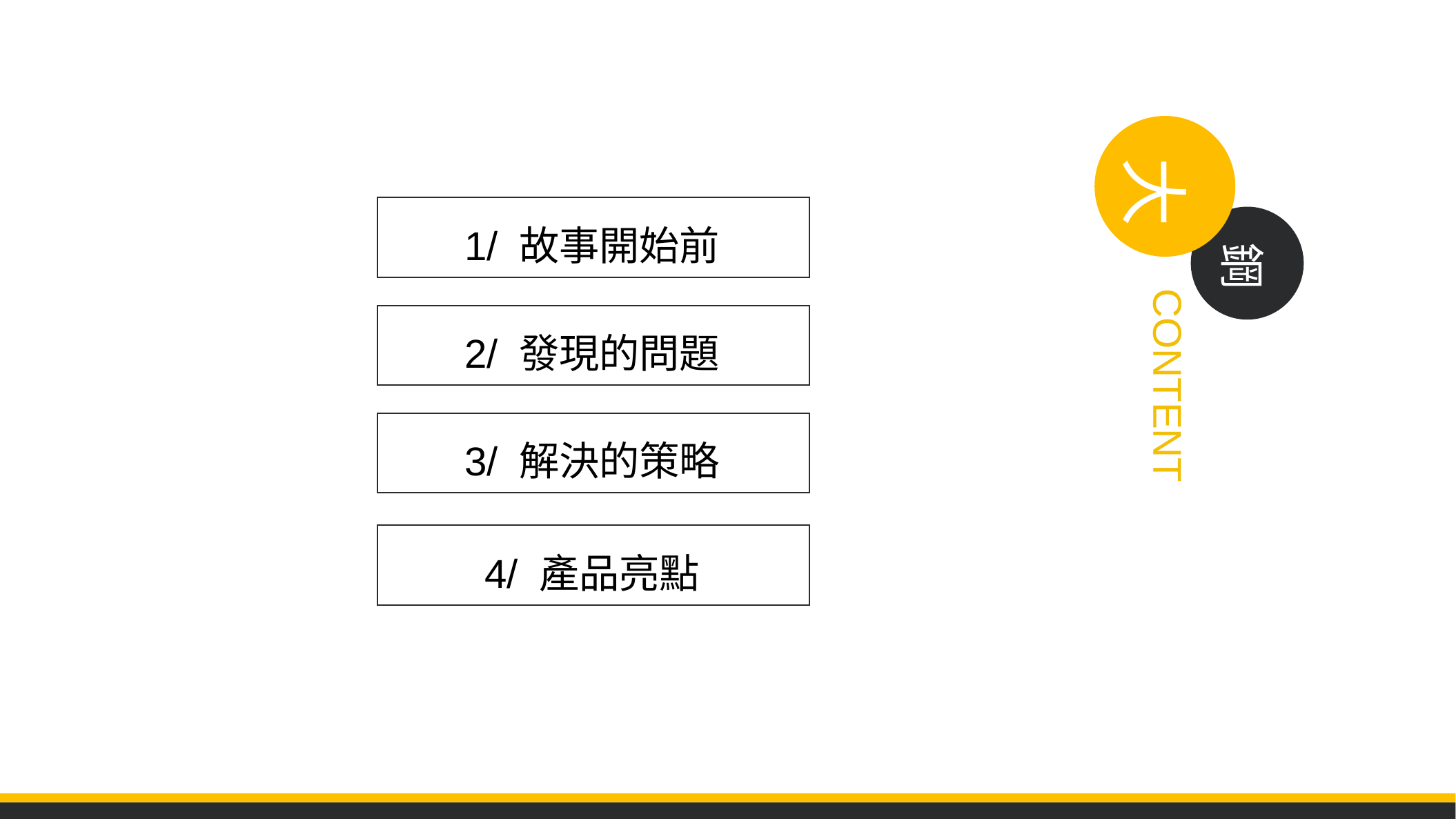

大

1/ 故事開始前

鋼
CONTENT

2/ 發現的問題

3/ 解決的策略

4/ 產品亮點